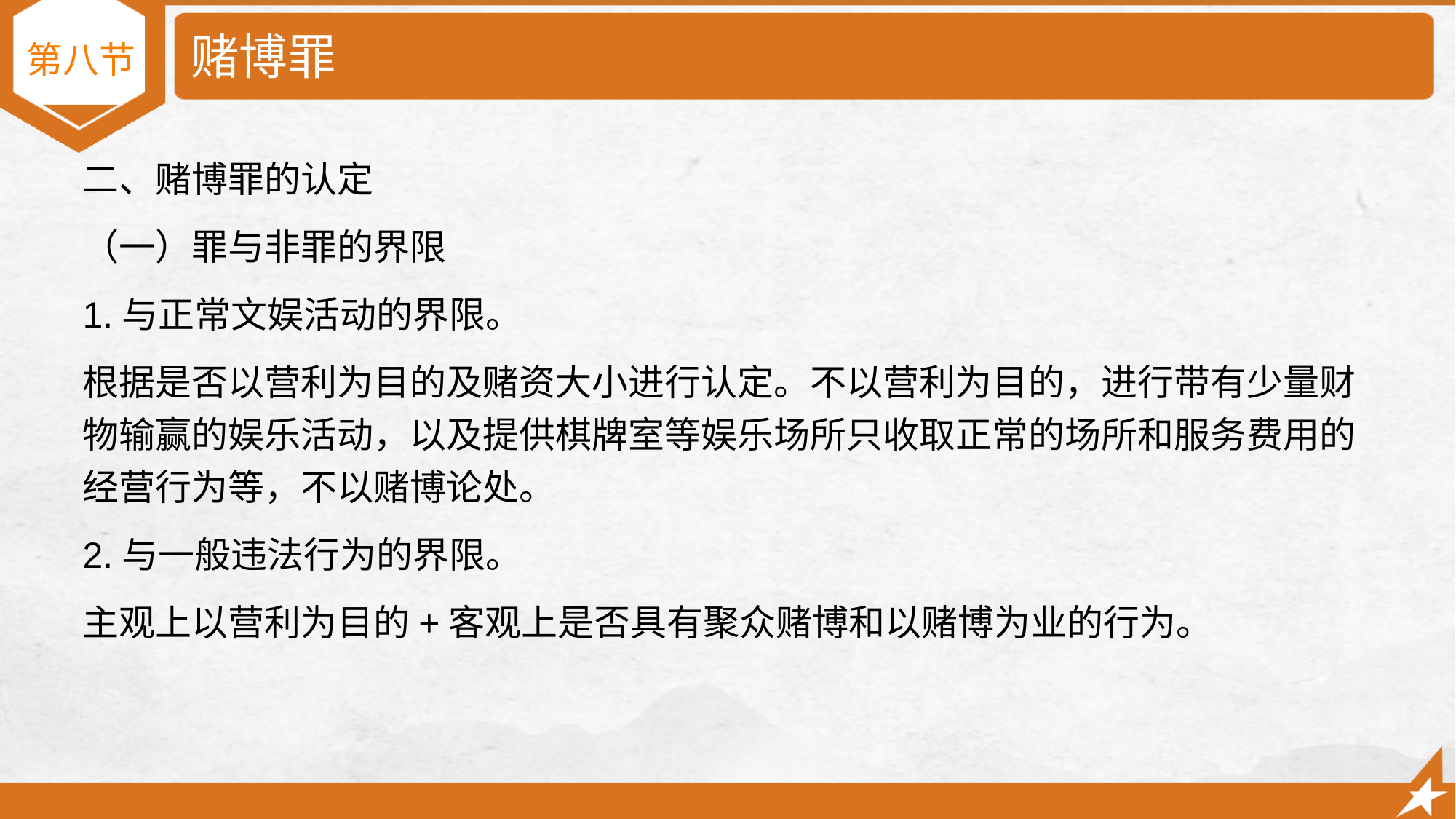

# 赌博罪
第八节
二、赌博罪的认定
（一）罪与非罪的界限
1.与正常文娱活动的界限。
根据是否以营利为目的及赌资大小进行认定。不以营利为目的，进行带有少量财物输赢的娱乐活动，以及提供棋牌室等娱乐场所只收取正常的场所和服务费用的经营行为等，不以赌博论处。
2.与一般违法行为的界限。
主观上以营利为目的+客观上是否具有聚众赌博和以赌博为业的行为。